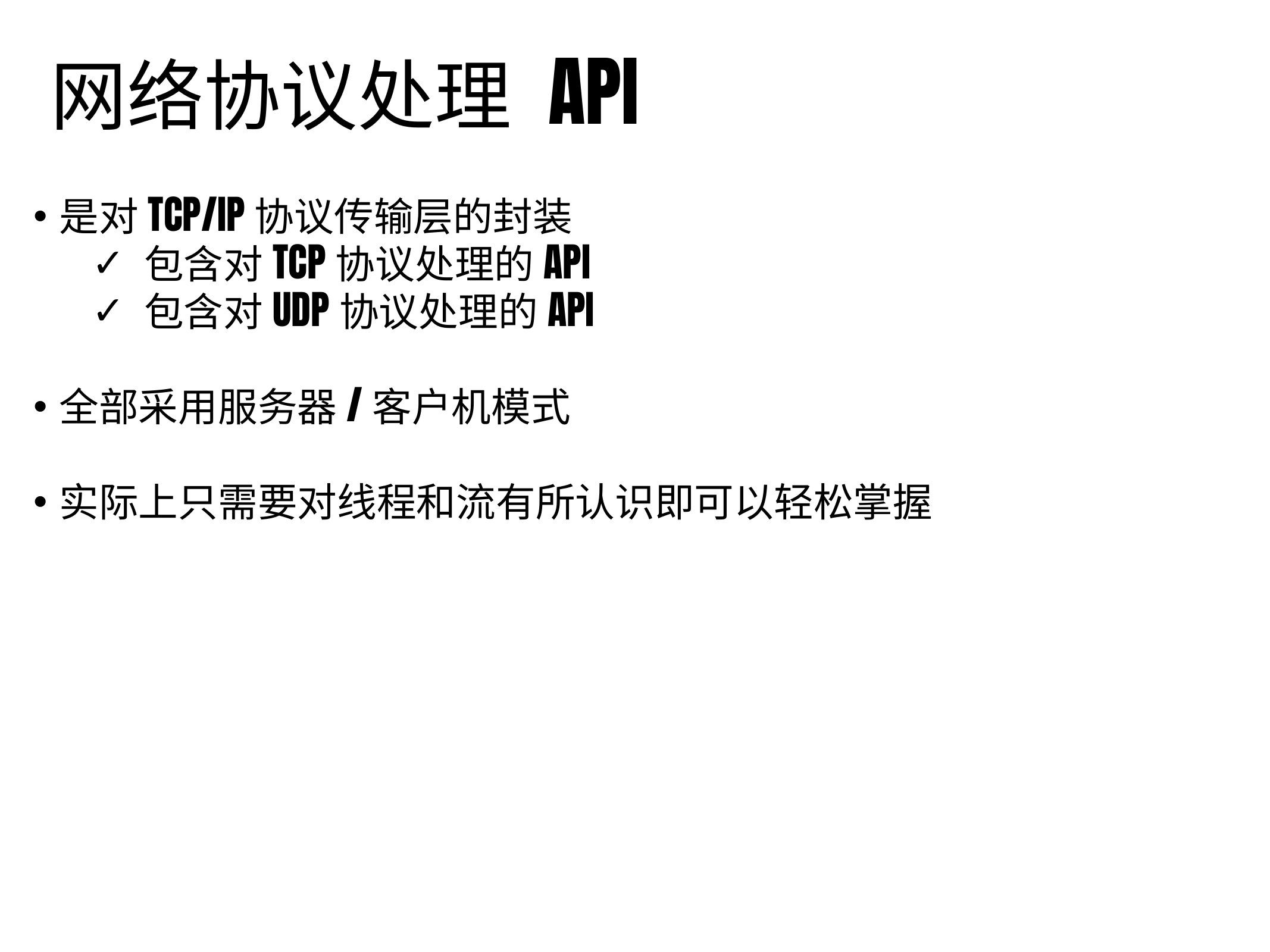

# 网络协议处理 API
是对TCP/IP协议传输层的封装
 包含对TCP协议处理的API
 包含对UDP协议处理的API

全部采用服务器/客户机模式

实际上只需要对线程和流有所认识即可以轻松掌握
4